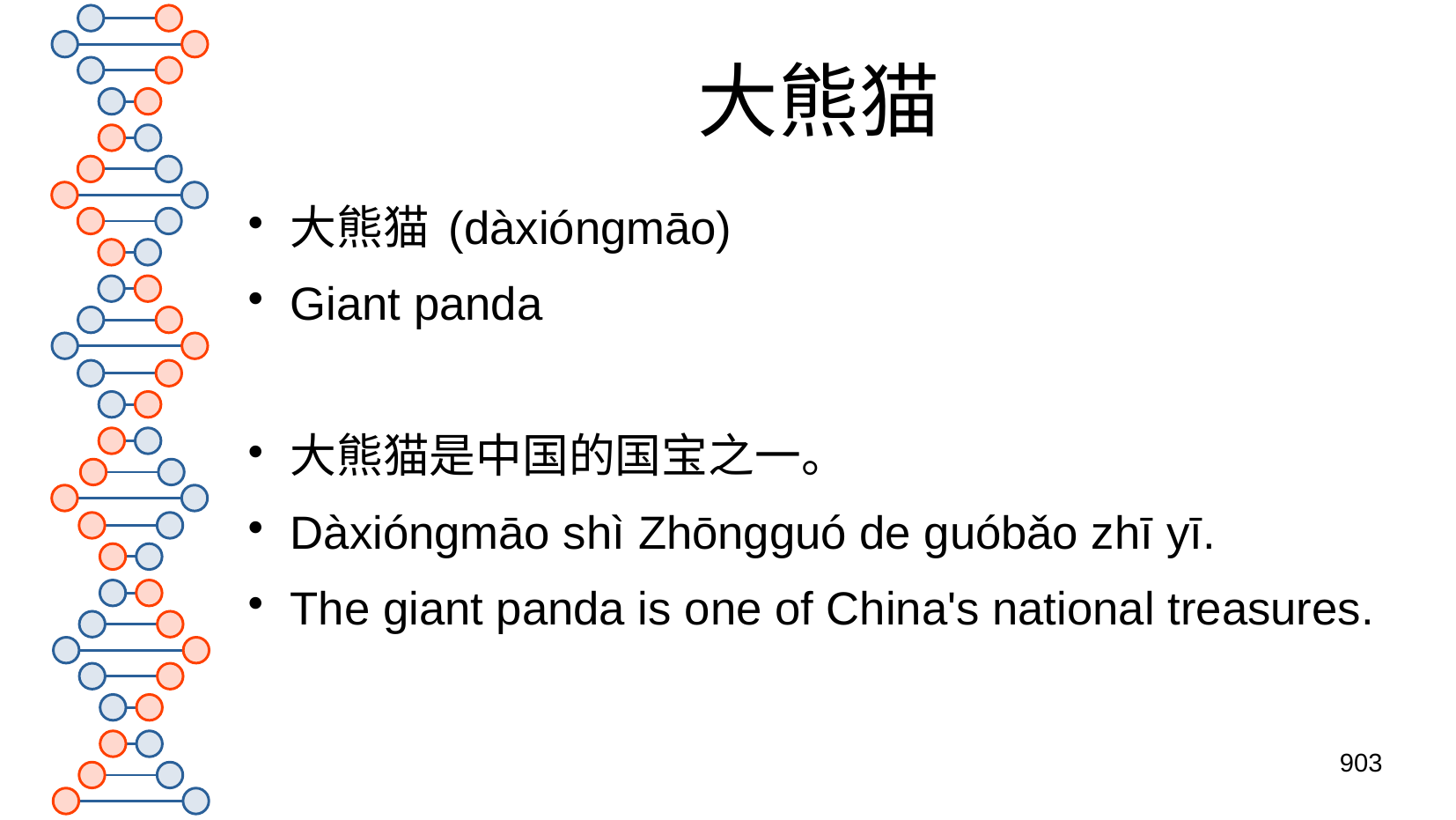

# 大熊猫
大熊猫 (dàxióngmāo)
Giant panda

大熊猫是中国的国宝之一。
Dàxióngmāo shì Zhōngguó de guóbǎo zhī yī.
The giant panda is one of China's national treasures.

903